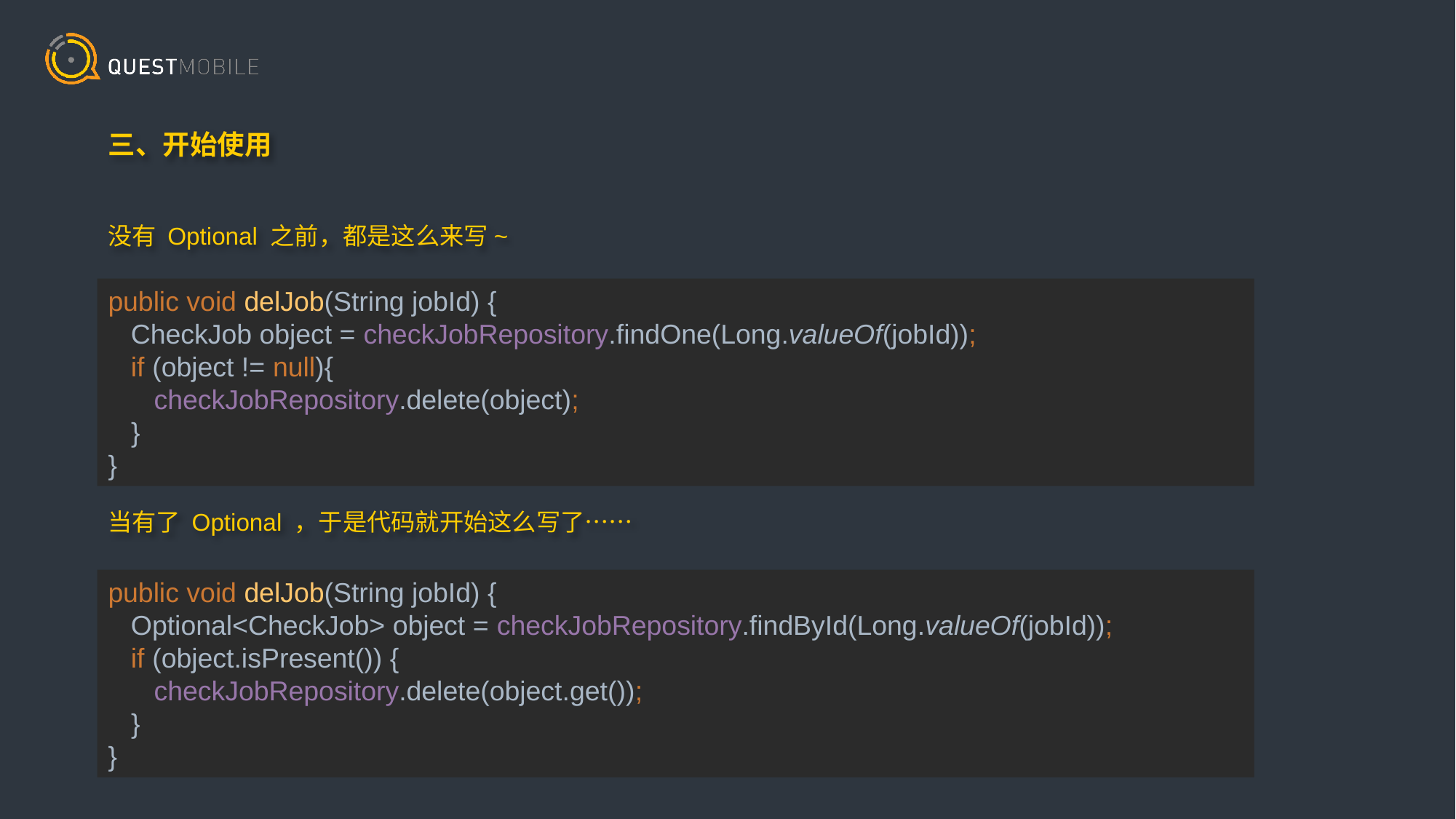

三、开始使用

没有 Optional 之前，都是这么来写~
public void delJob(String jobId) {
   CheckJob object = checkJobRepository.findOne(Long.valueOf(jobId));
   if (object != null){
      checkJobRepository.delete(object);
   }
}
当有了 Optional ，于是代码就开始这么写了……
public void delJob(String jobId) {
   Optional<CheckJob> object = checkJobRepository.findById(Long.valueOf(jobId));
   if (object.isPresent()) {
      checkJobRepository.delete(object.get());
   }
}